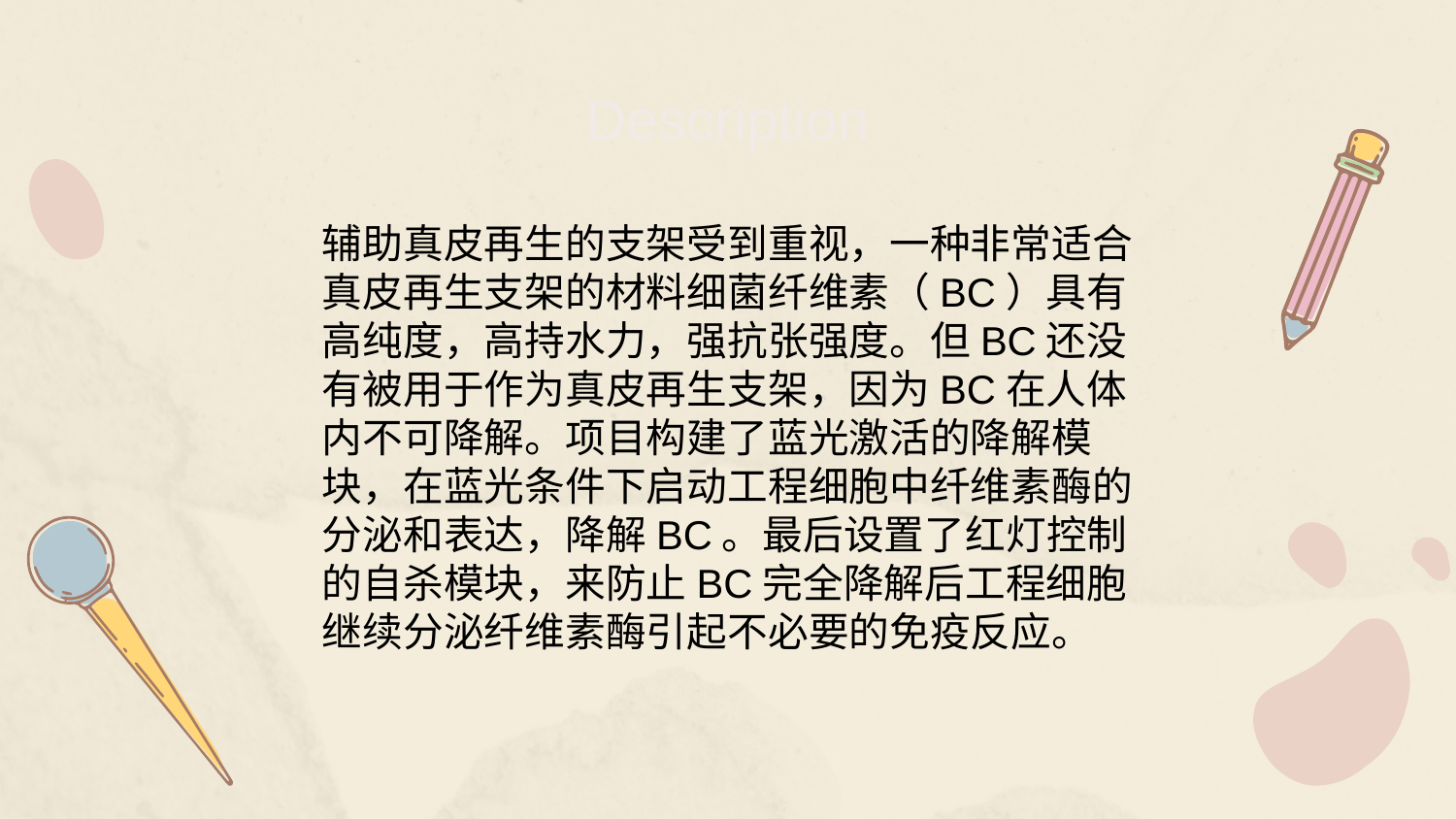

Description
辅助真皮再生的支架受到重视，一种非常适合真皮再生支架的材料细菌纤维素（BC）具有高纯度，高持水力，强抗张强度。但BC还没有被用于作为真皮再生支架，因为BC在人体内不可降解。项目构建了蓝光激活的降解模块，在蓝光条件下启动工程细胞中纤维素酶的分泌和表达，降解BC。最后设置了红灯控制的自杀模块，来防止BC完全降解后工程细胞继续分泌纤维素酶引起不必要的免疫反应。